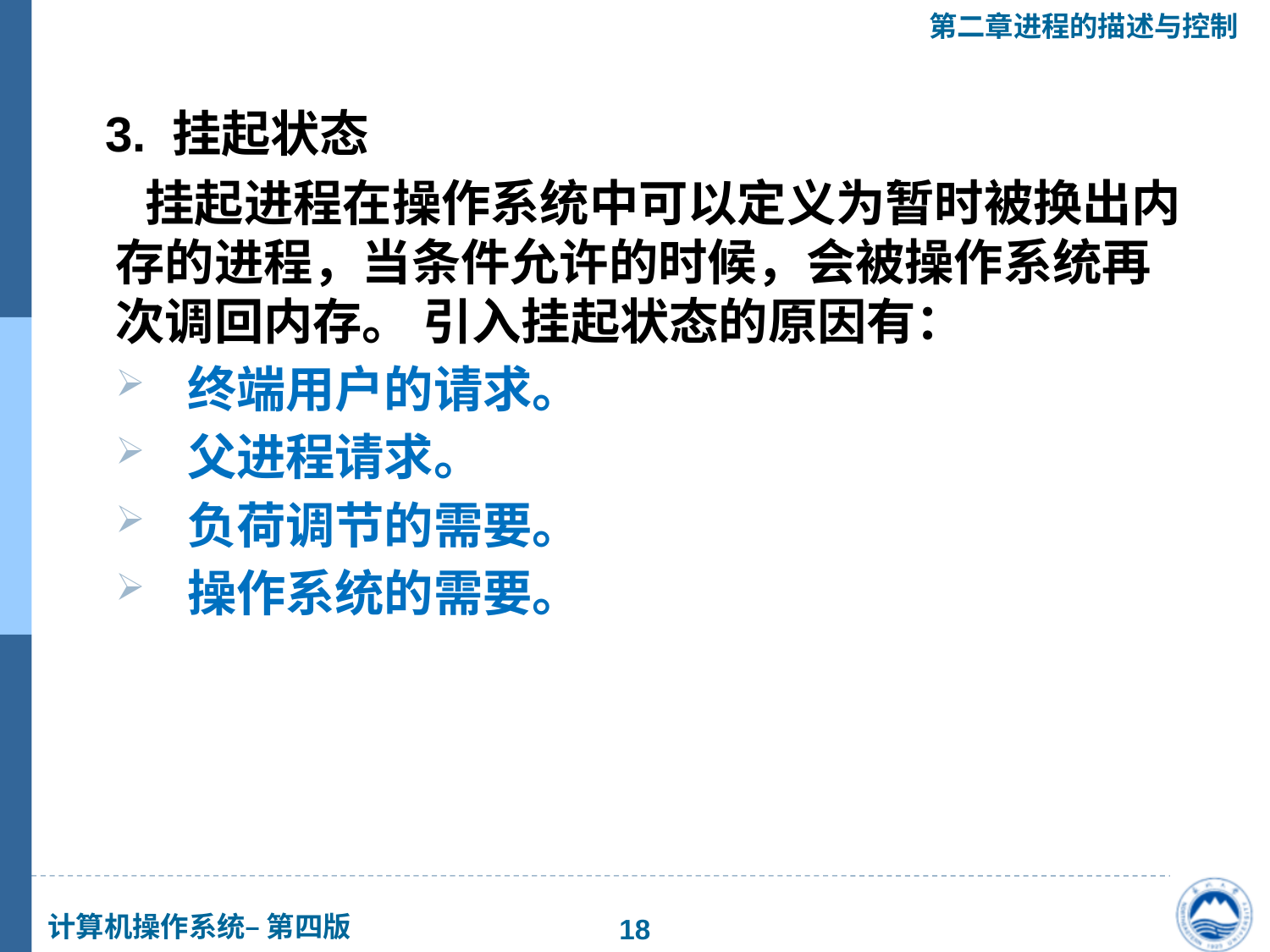

3. 挂起状态
     挂起进程在操作系统中可以定义为暂时被换出内存的进程，当条件允许的时候，会被操作系统再次调回内存。 引入挂起状态的原因有：
终端用户的请求。
父进程请求。
负荷调节的需要。
操作系统的需要。